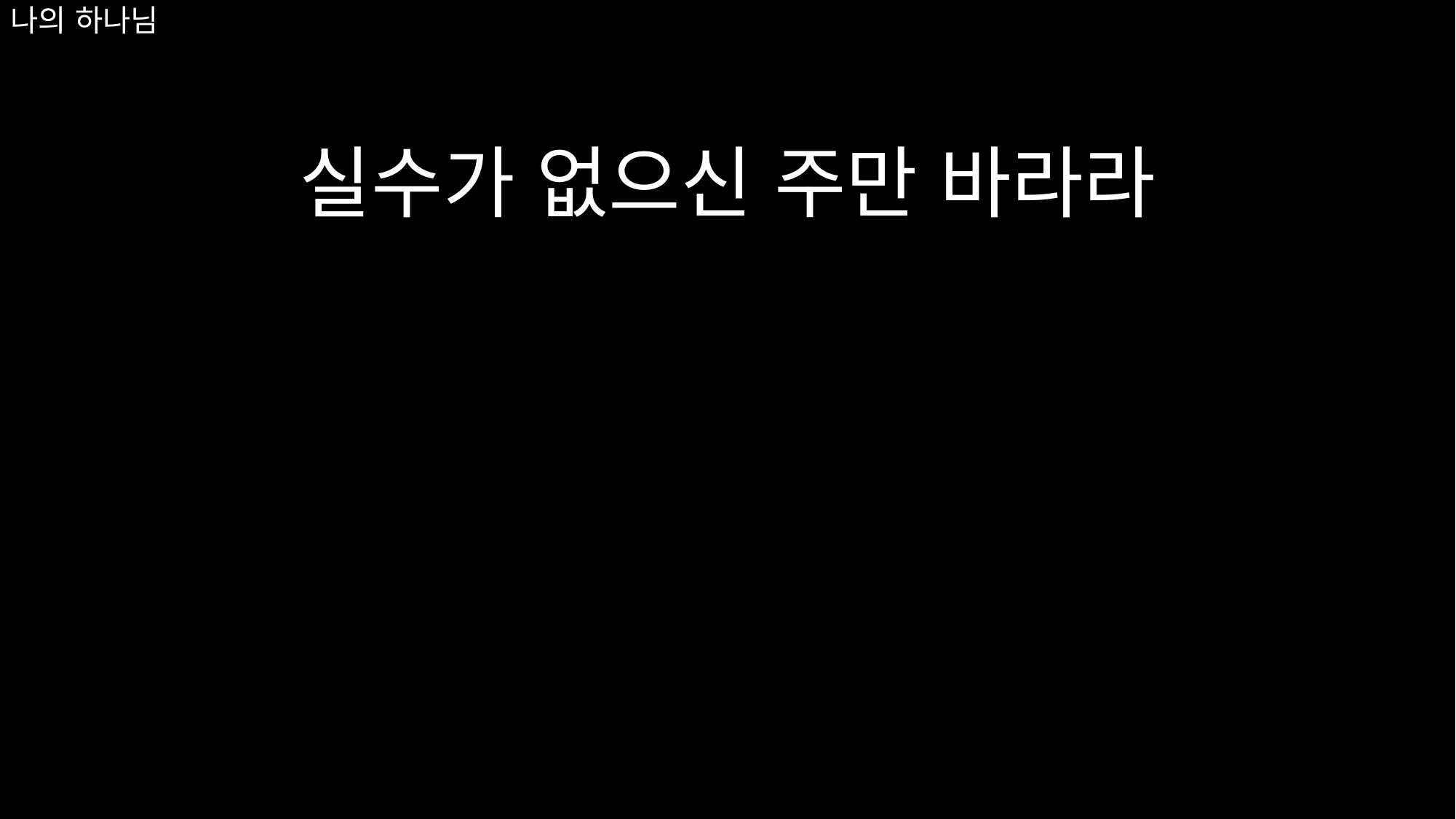

# 나의 하나님
실수가 없으신 주만 바라라